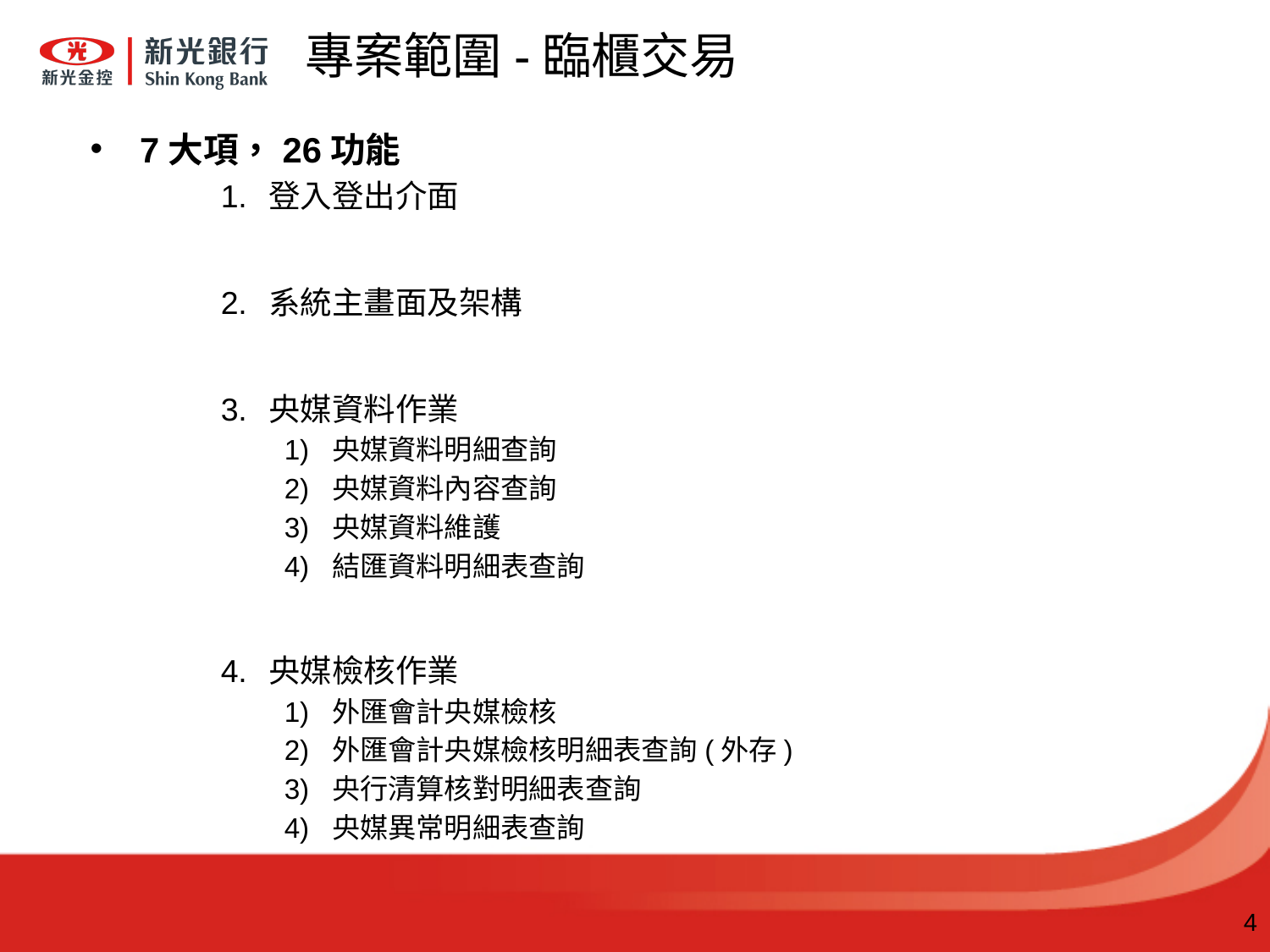

# 專案範圍-臨櫃交易
7大項，26功能
登入登出介面

系統主畫面及架構

央媒資料作業
央媒資料明細查詢
央媒資料內容查詢
央媒資料維護
結匯資料明細表查詢

央媒檢核作業
外匯會計央媒檢核
外匯會計央媒檢核明細表查詢(外存)
央行清算核對明細表查詢
央媒異常明細表查詢